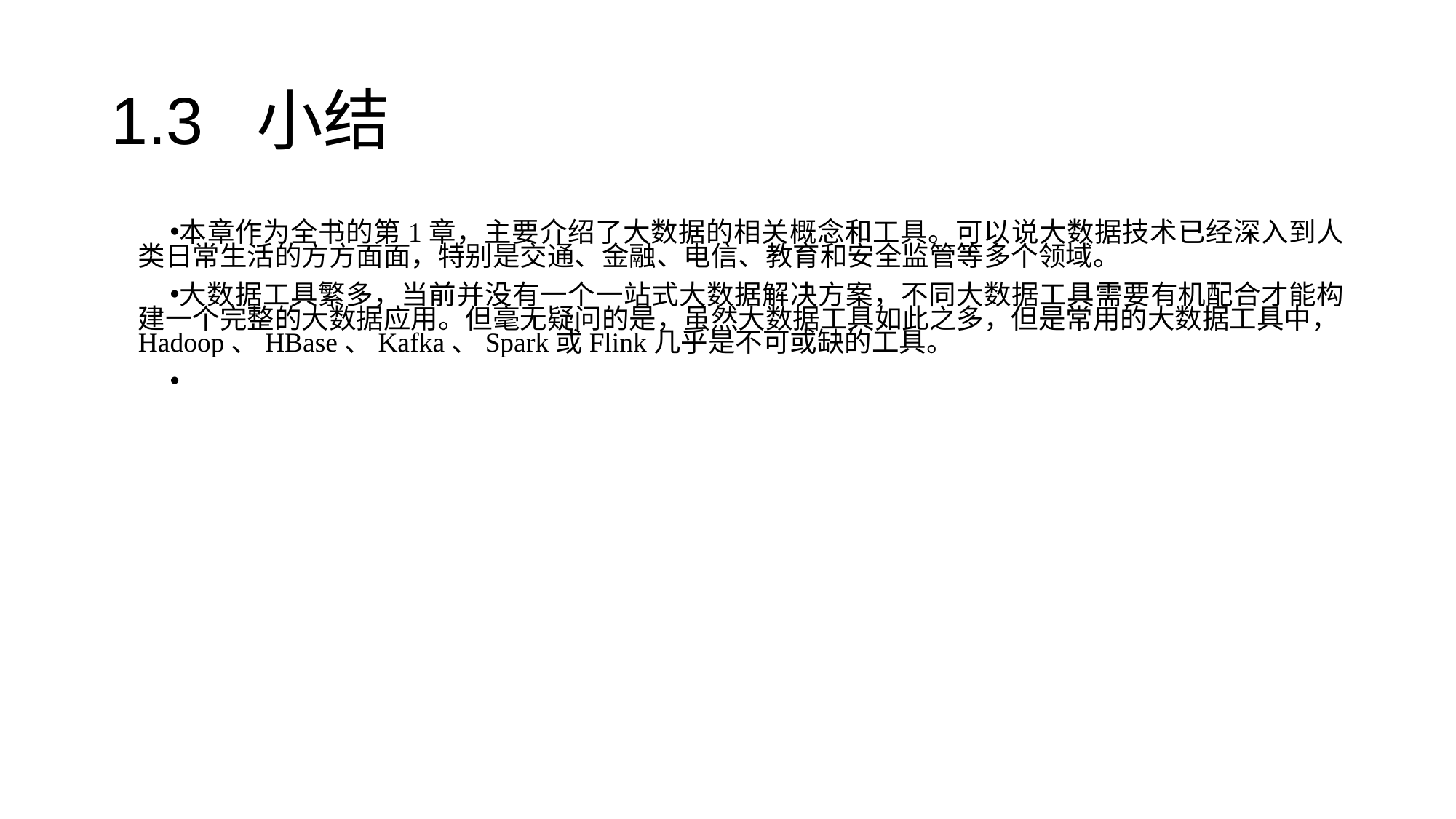

# 1.3  小结
本章作为全书的第1章，主要介绍了大数据的相关概念和工具。可以说大数据技术已经深入到人类日常生活的方方面面，特别是交通、金融、电信、教育和安全监管等多个领域。
大数据工具繁多，当前并没有一个一站式大数据解决方案，不同大数据工具需要有机配合才能构建一个完整的大数据应用。但毫无疑问的是，虽然大数据工具如此之多，但是常用的大数据工具中，Hadoop、HBase、Kafka、Spark或Flink几乎是不可或缺的工具。